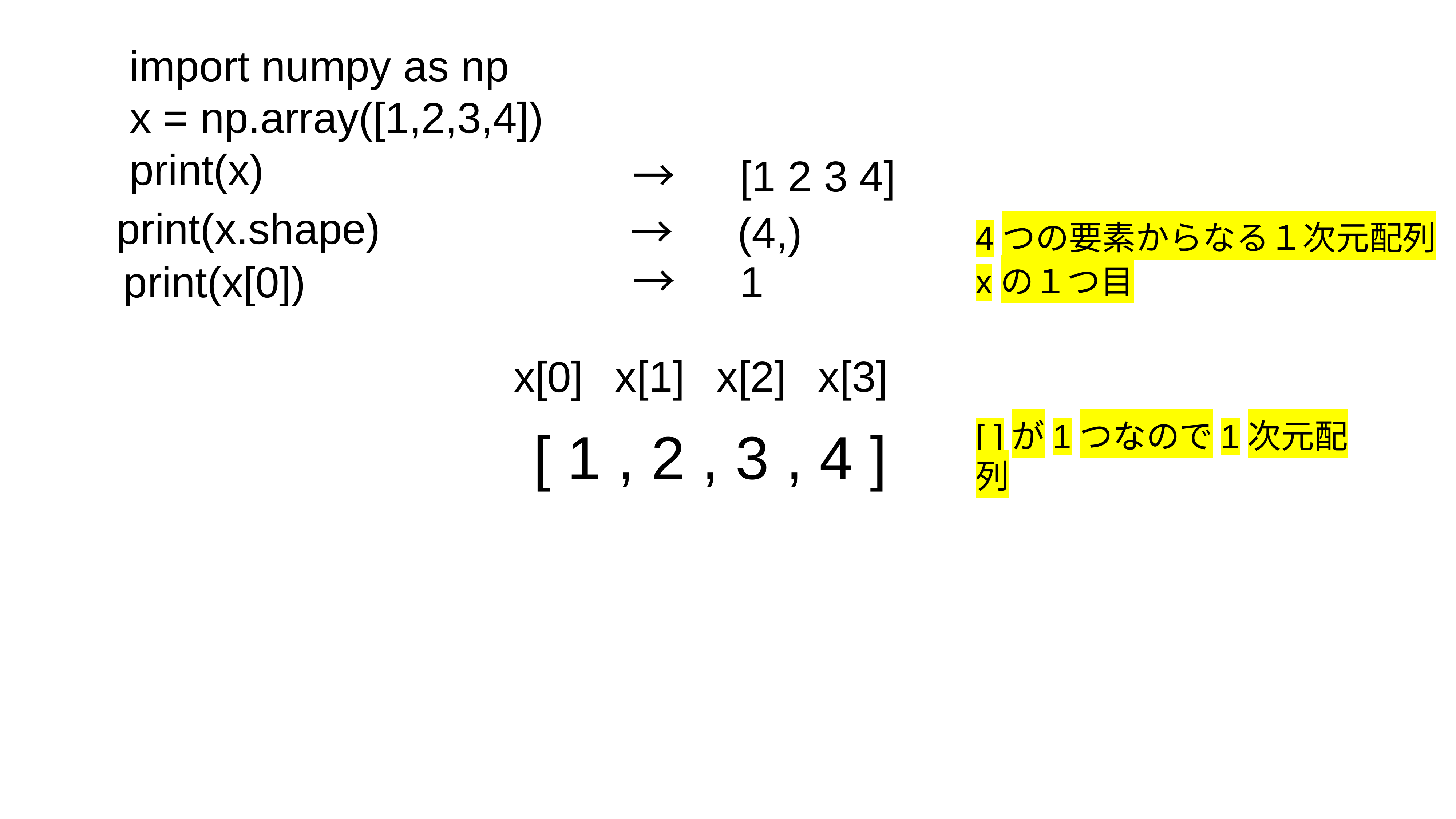

import numpy as np
x = np.array([1,2,3,4])
print(x)
→　[1 2 3 4]
print(x.shape)
→　(4,)
4つの要素からなる１次元配列
print(x[0])
→　1
xの１つ目
x[1]
x[2]
x[3]
x[0]
[ 1 , 2 , 3 , 4 ]
[ ]が1つなので1次元配列